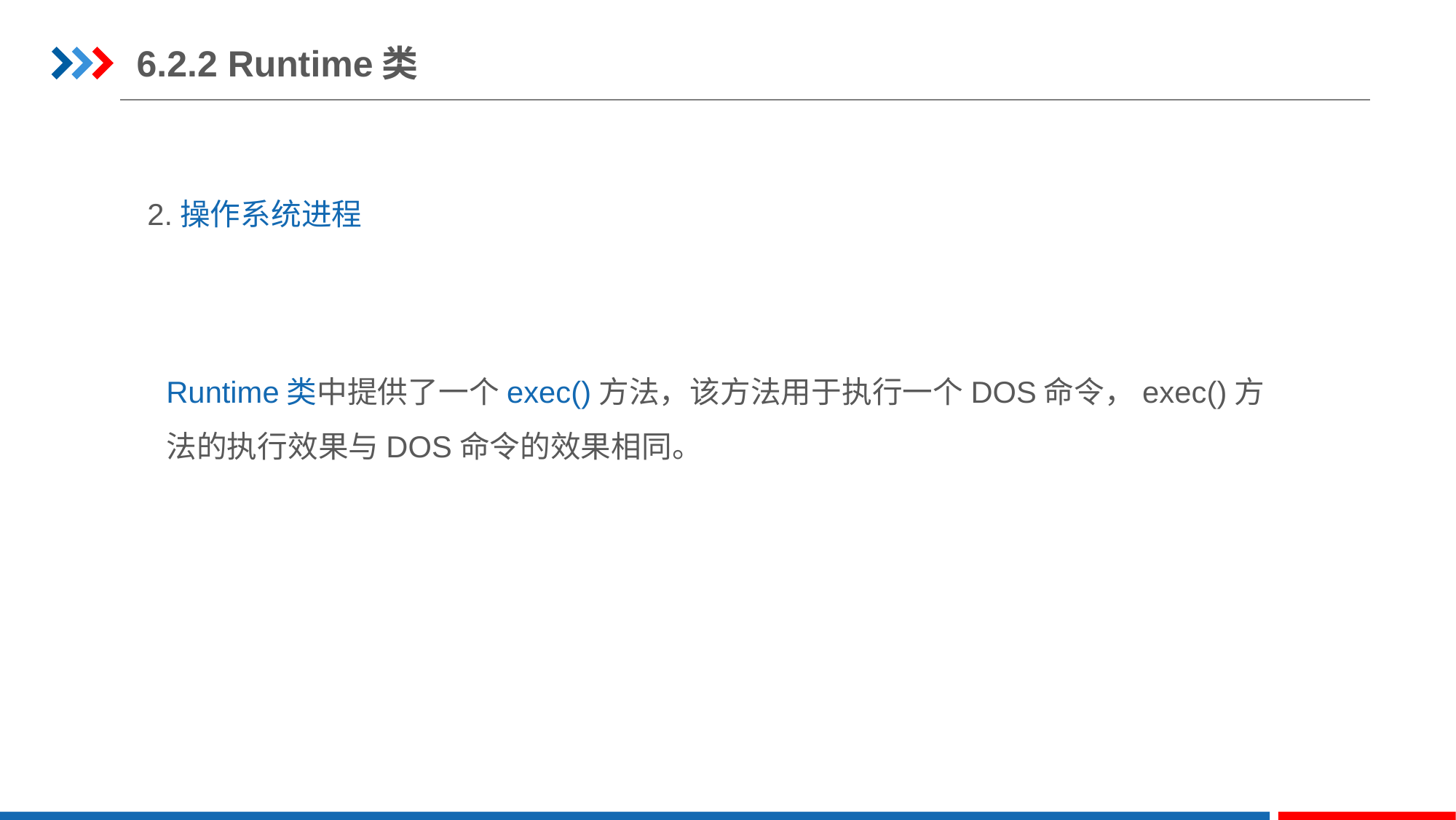

6.2.2 Runtime类
2.操作系统进程
Runtime类中提供了一个exec()方法，该方法用于执行一个DOS命令，exec()方法的执行效果与DOS命令的效果相同。